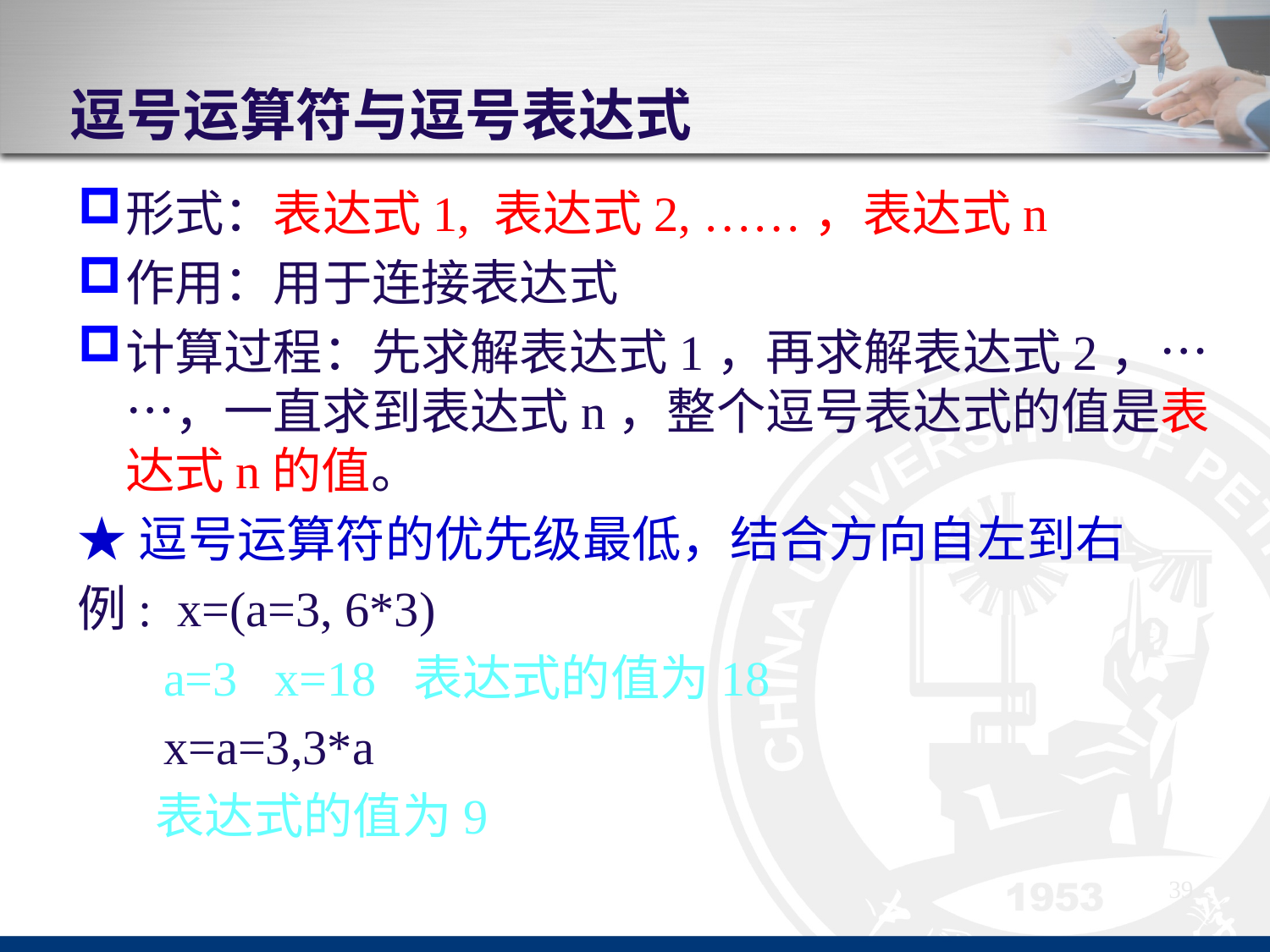

# 逗号运算符与逗号表达式
形式：表达式1, 表达式2, ……，表达式n
作用：用于连接表达式
计算过程：先求解表达式1，再求解表达式2，……，一直求到表达式n，整个逗号表达式的值是表达式n的值。
★逗号运算符的优先级最低，结合方向自左到右
例:  x=(a=3, 6*3)
       a=3   x=18  表达式的值为18
       x=a=3,3*a
      表达式的值为9
39